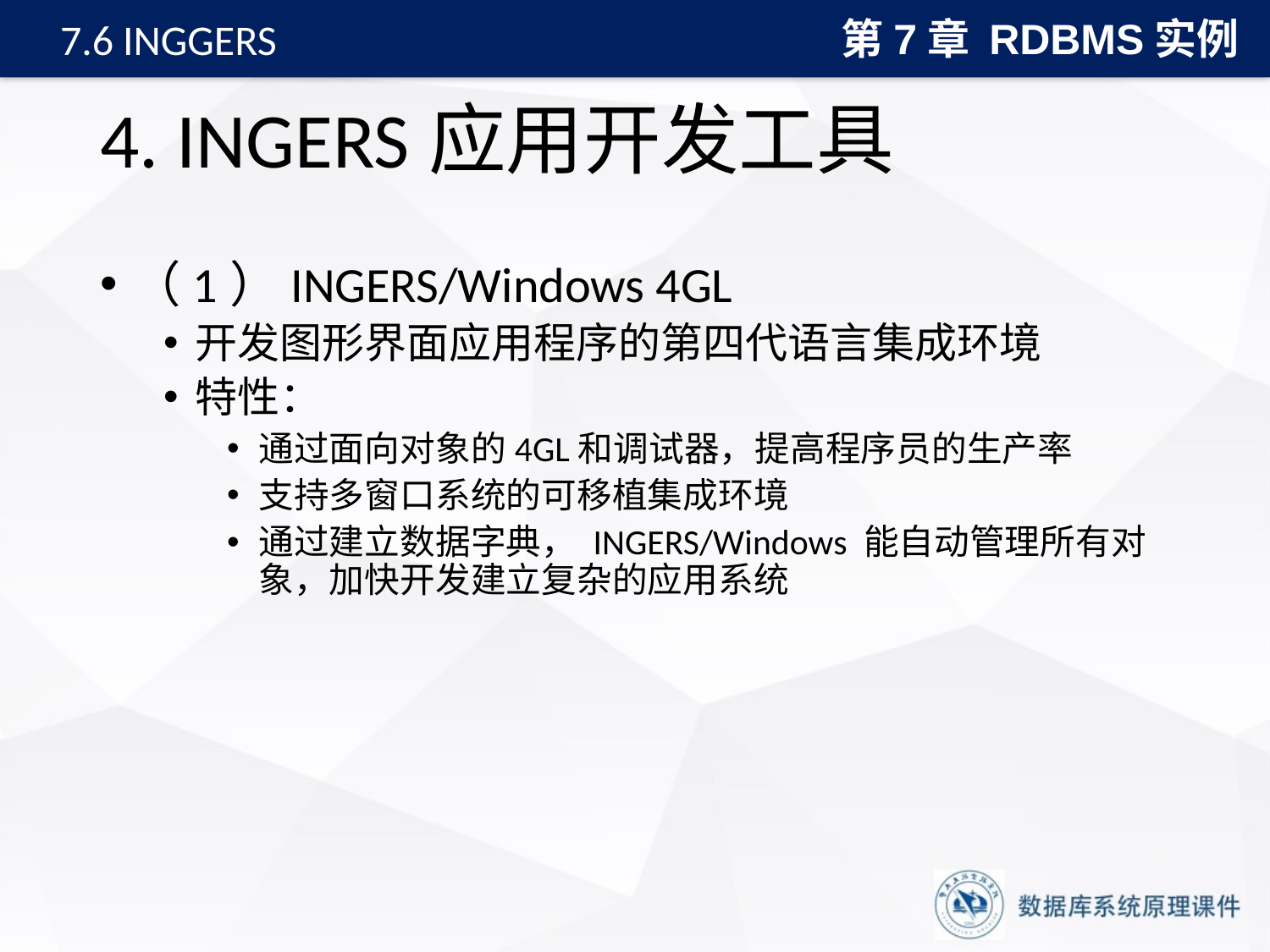

第7章 RDBMS实例
7.6 INGGERS
# 4. INGERS应用开发工具
（1）INGERS/Windows 4GL
开发图形界面应用程序的第四代语言集成环境
特性：
通过面向对象的4GL和调试器，提高程序员的生产率
支持多窗口系统的可移植集成环境
通过建立数据字典， INGERS/Windows 能自动管理所有对象，加快开发建立复杂的应用系统